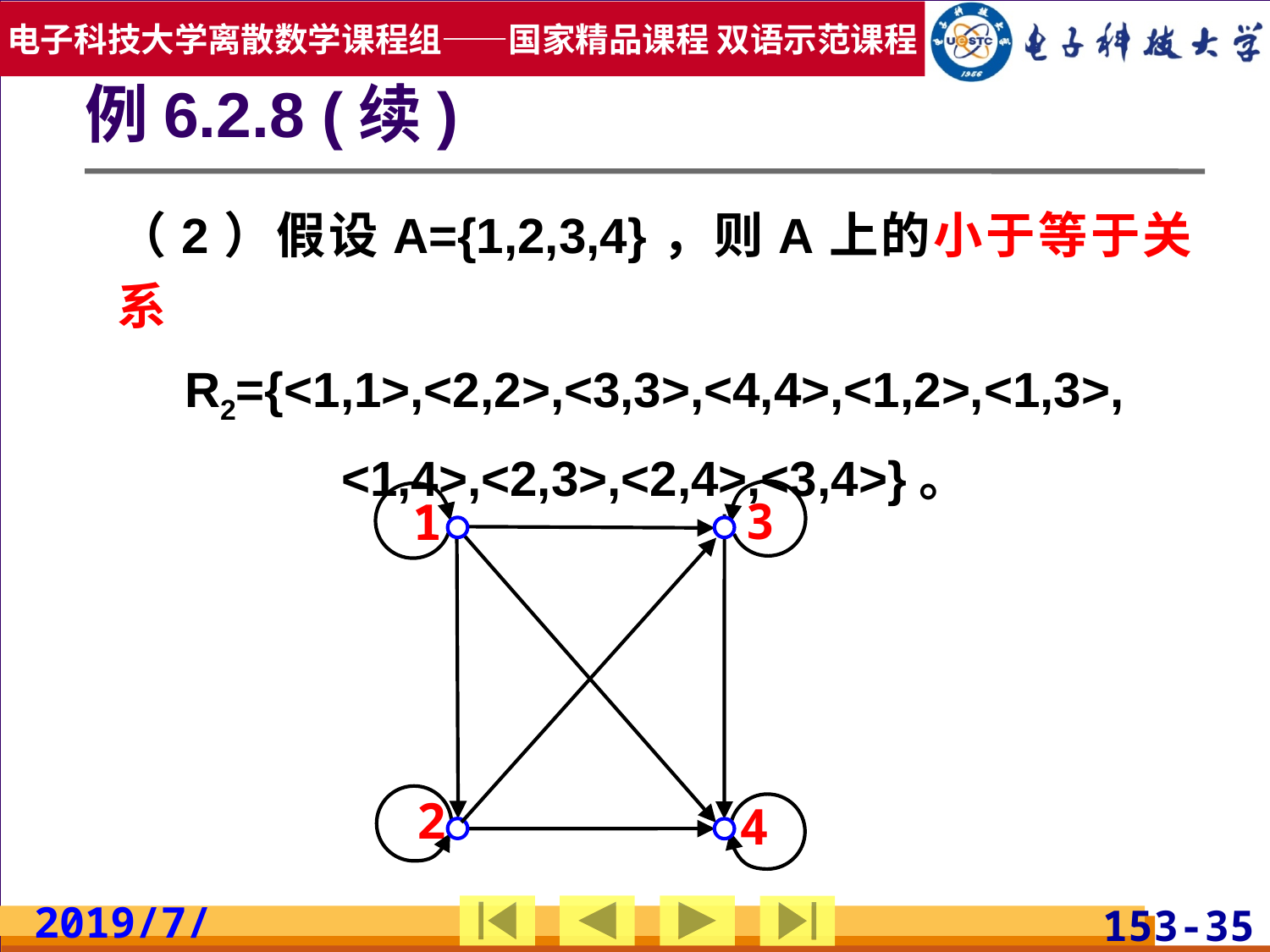

# 例6.2.8 (续)
（2）假设A={1,2,3,4}，则A上的小于等于关系
R2={<1,1>,<2,2>,<3,3>,<4,4>,<1,2>,<1,3>,
<1,4>,<2,3>,<2,4>,<3,4>}。

3
1

2

4

2019/7/3